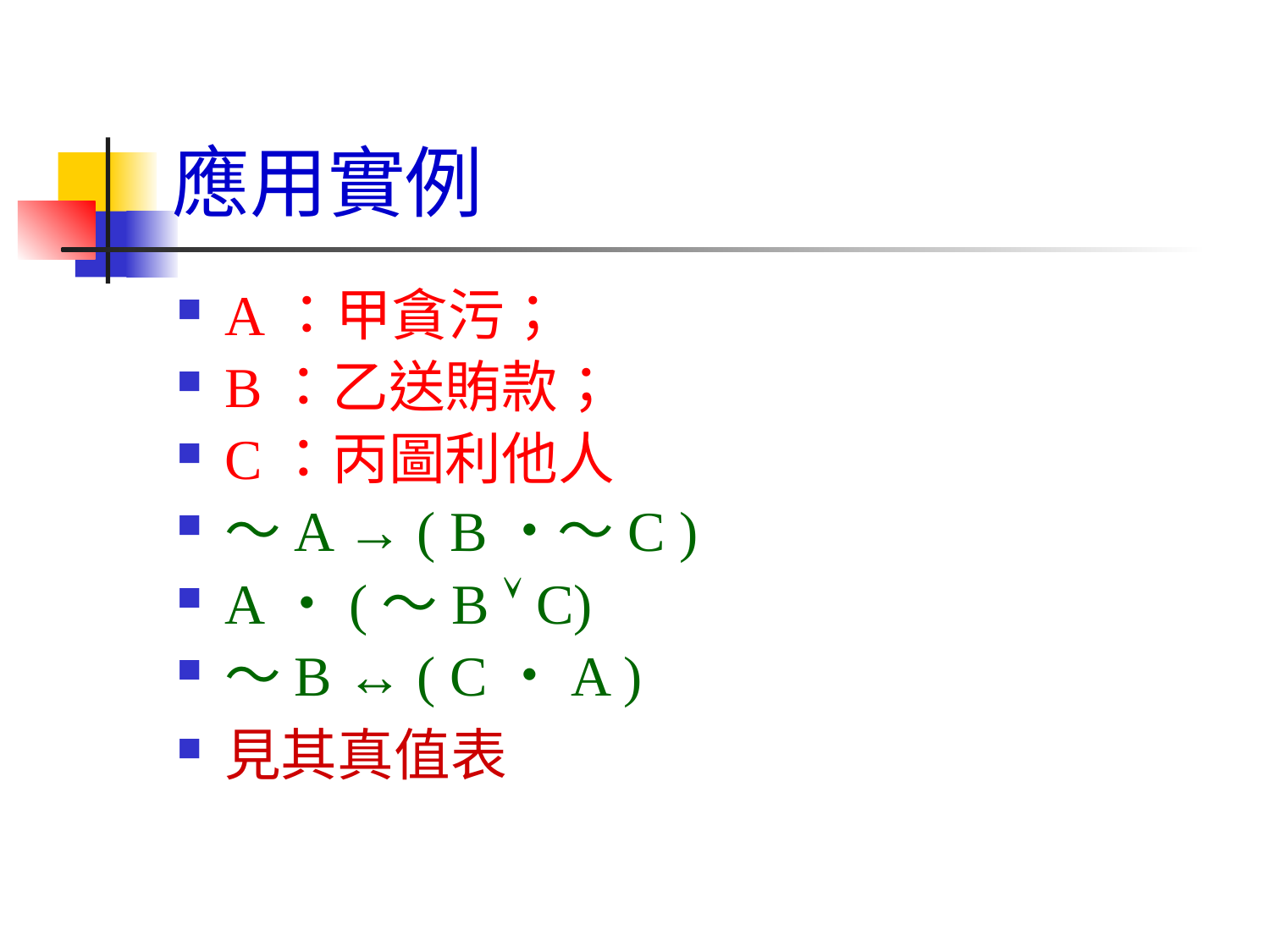

# 應用實例
A：甲貪污；
B：乙送賄款；
C：丙圖利他人
～A → ( B・～C )
A・(～B ∨ C)
～B ↔︎ ( C・A )
見其真值表